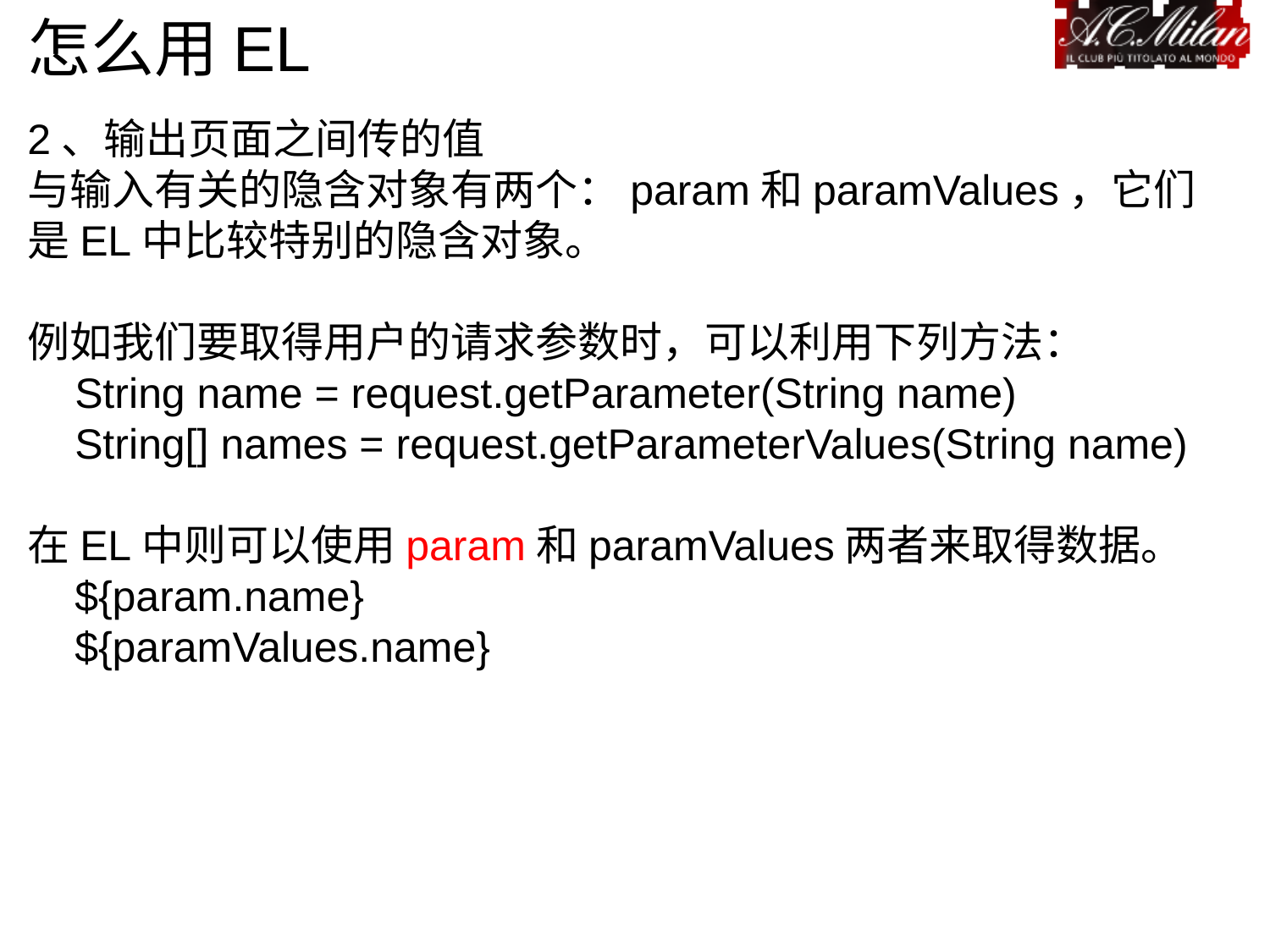

怎么用EL
2、输出页面之间传的值
与输入有关的隐含对象有两个：param和paramValues，它们是EL中比较特别的隐含对象。

例如我们要取得用户的请求参数时，可以利用下列方法：
    String name = request.getParameter(String name)
    String[] names = request.getParameterValues(String name)

在EL中则可以使用param和paramValues两者来取得数据。
    ${param.name}
    ${paramValues.name}